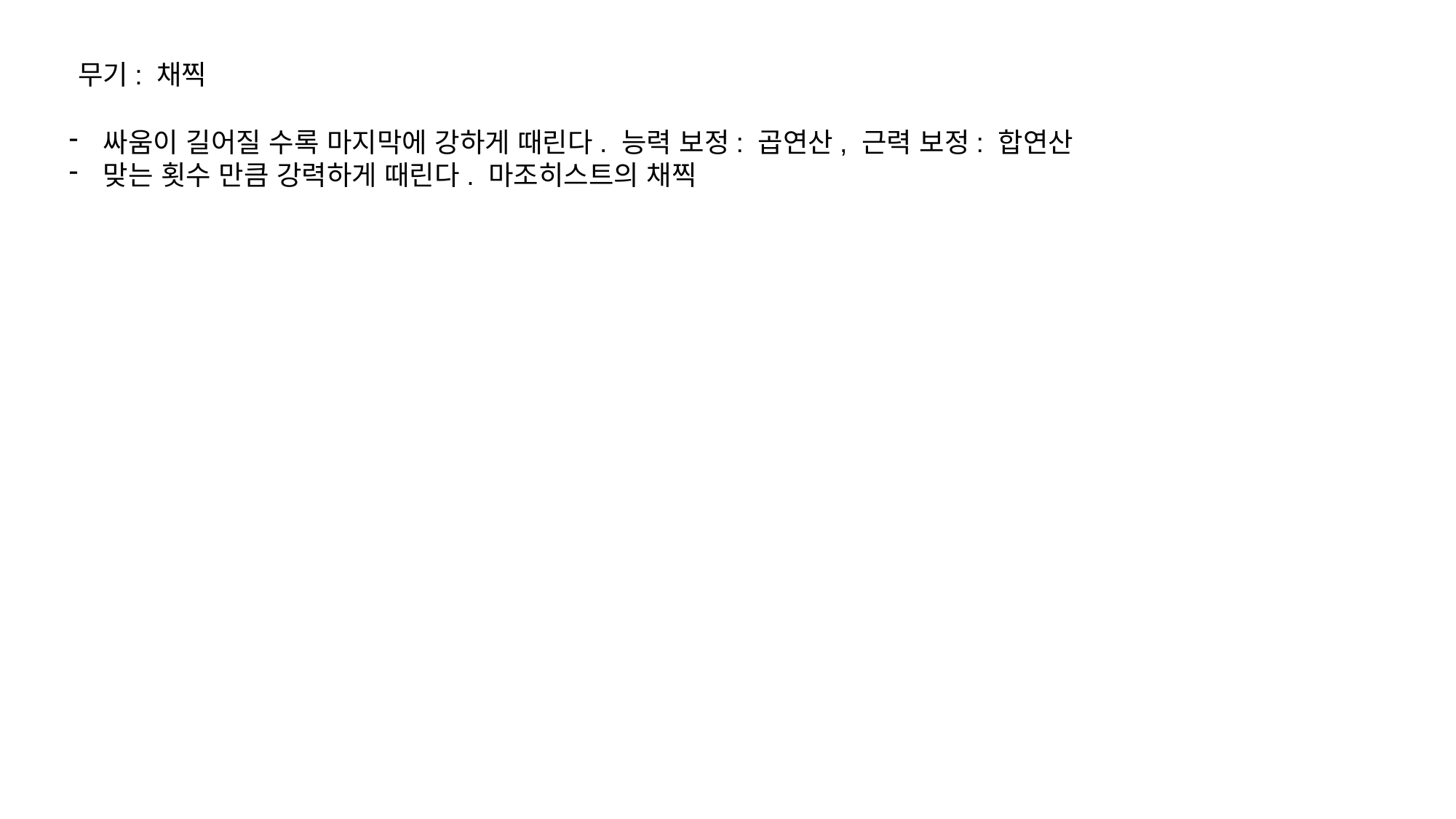

무기: 채찍
싸움이 길어질 수록 마지막에 강하게 때린다. 능력 보정: 곱연산, 근력 보정: 합연산
맞는 횟수 만큼 강력하게 때린다. 마조히스트의 채찍